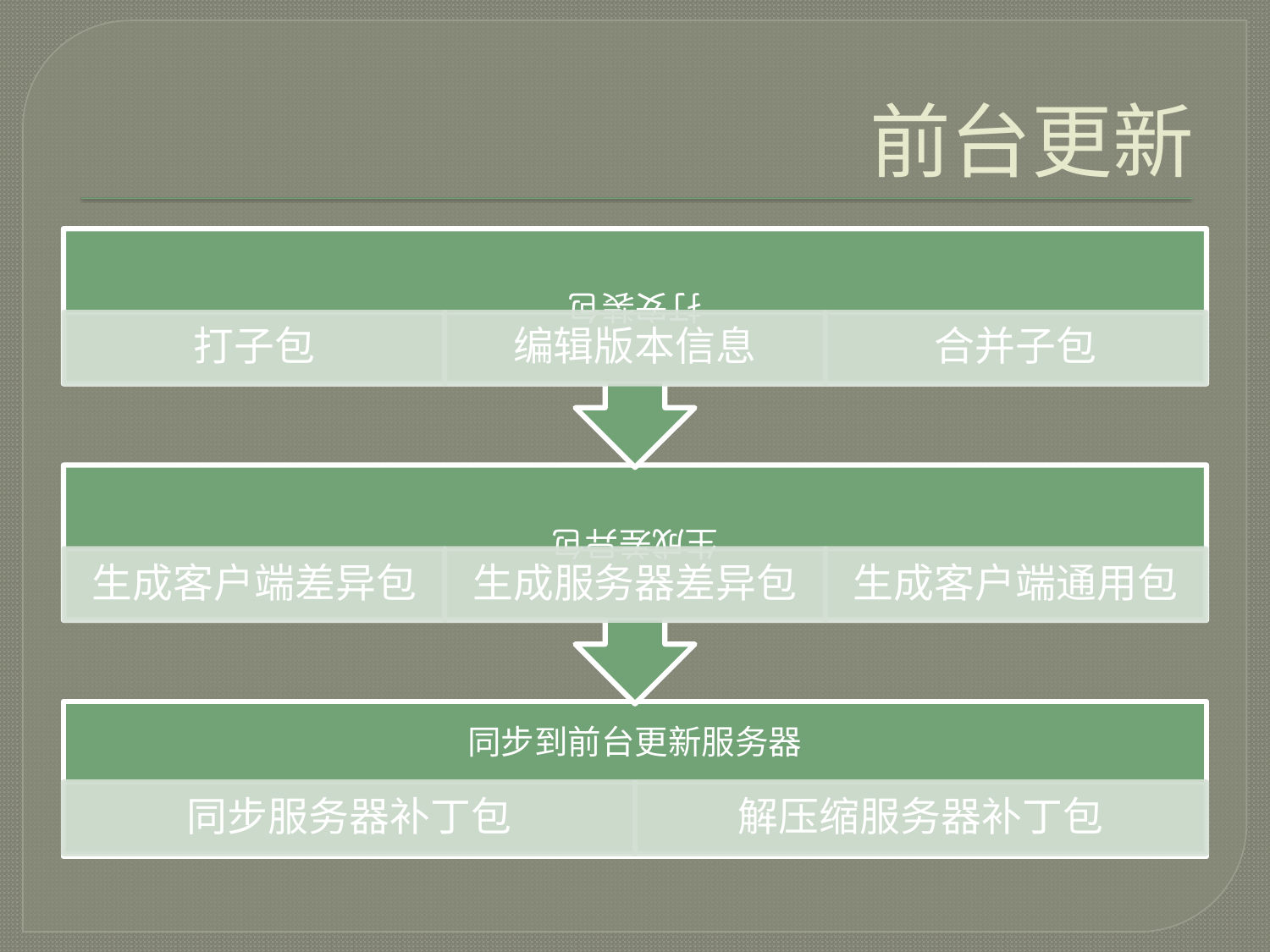

# 前台更新

同步到前台更新服务器
同步服务器补丁包
解压缩服务器补丁包
生成差异包
生成客户端差异包
生成服务器差异包
生成客户端通用包
打安装包
打子包
编辑版本信息
合并子包